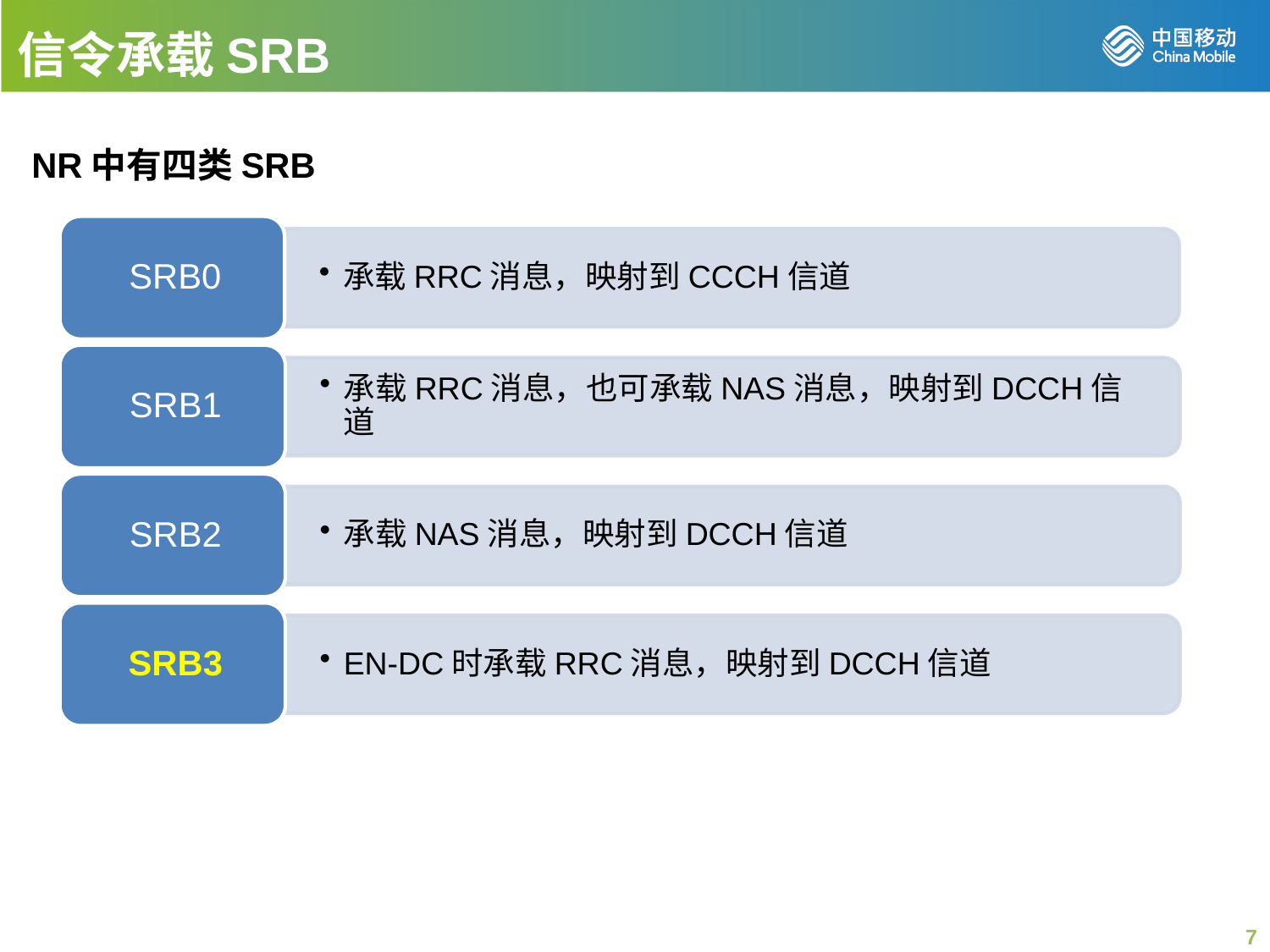

信令承载SRB
NR中有四类SRB
承载RRC消息，映射到CCCH信道
SRB0
承载RRC消息，也可承载NAS消息，映射到DCCH信道
SRB1
承载NAS消息，映射到DCCH信道
SRB2
EN-DC时承载RRC消息，映射到DCCH信道
SRB3